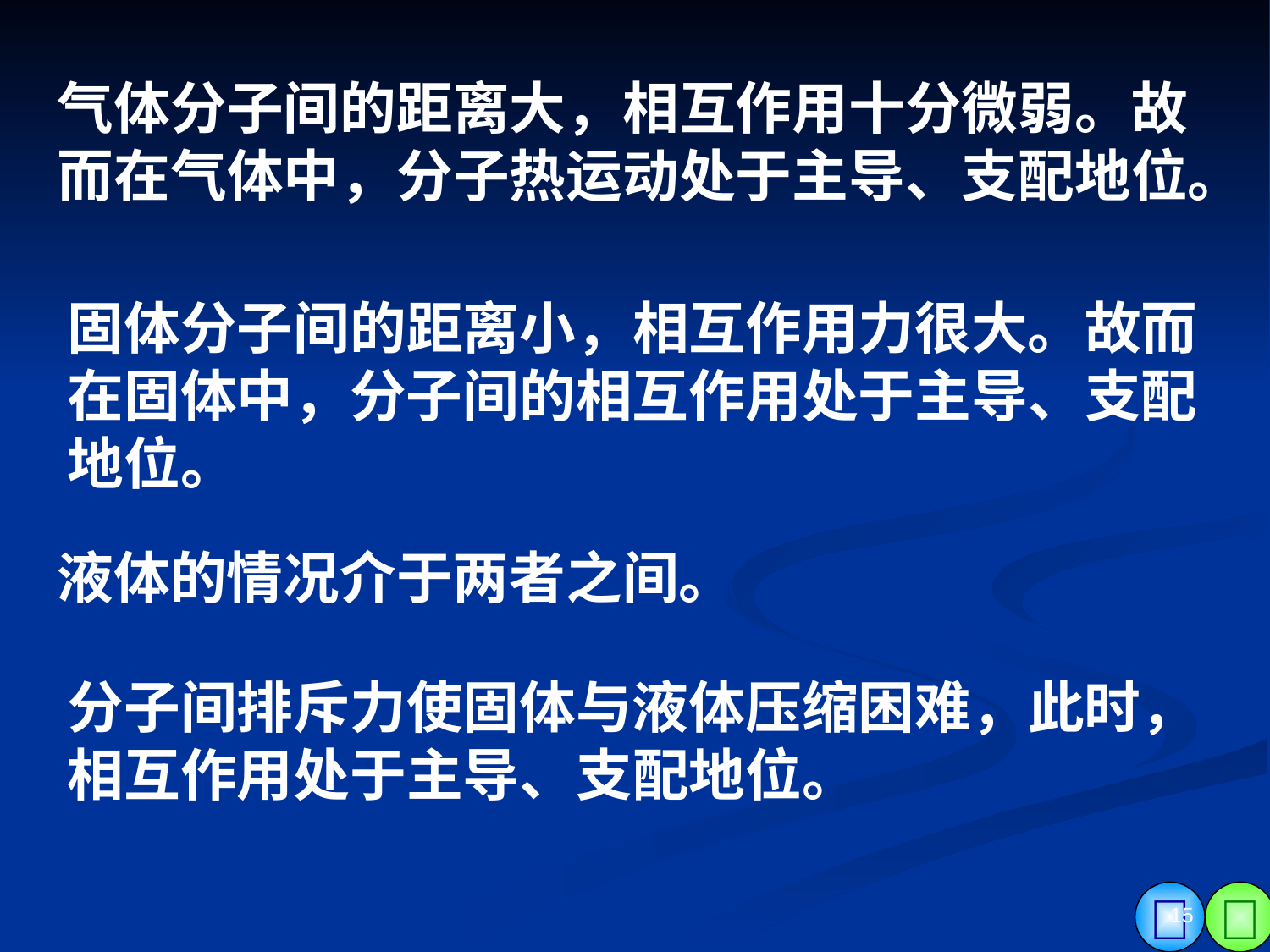

气体分子间的距离大，相互作用十分微弱。故而在气体中，分子热运动处于主导、支配地位。
固体分子间的距离小，相互作用力很大。故而在固体中，分子间的相互作用处于主导、支配地位。
液体的情况介于两者之间。
分子间排斥力使固体与液体压缩困难，此时，相互作用处于主导、支配地位。
15